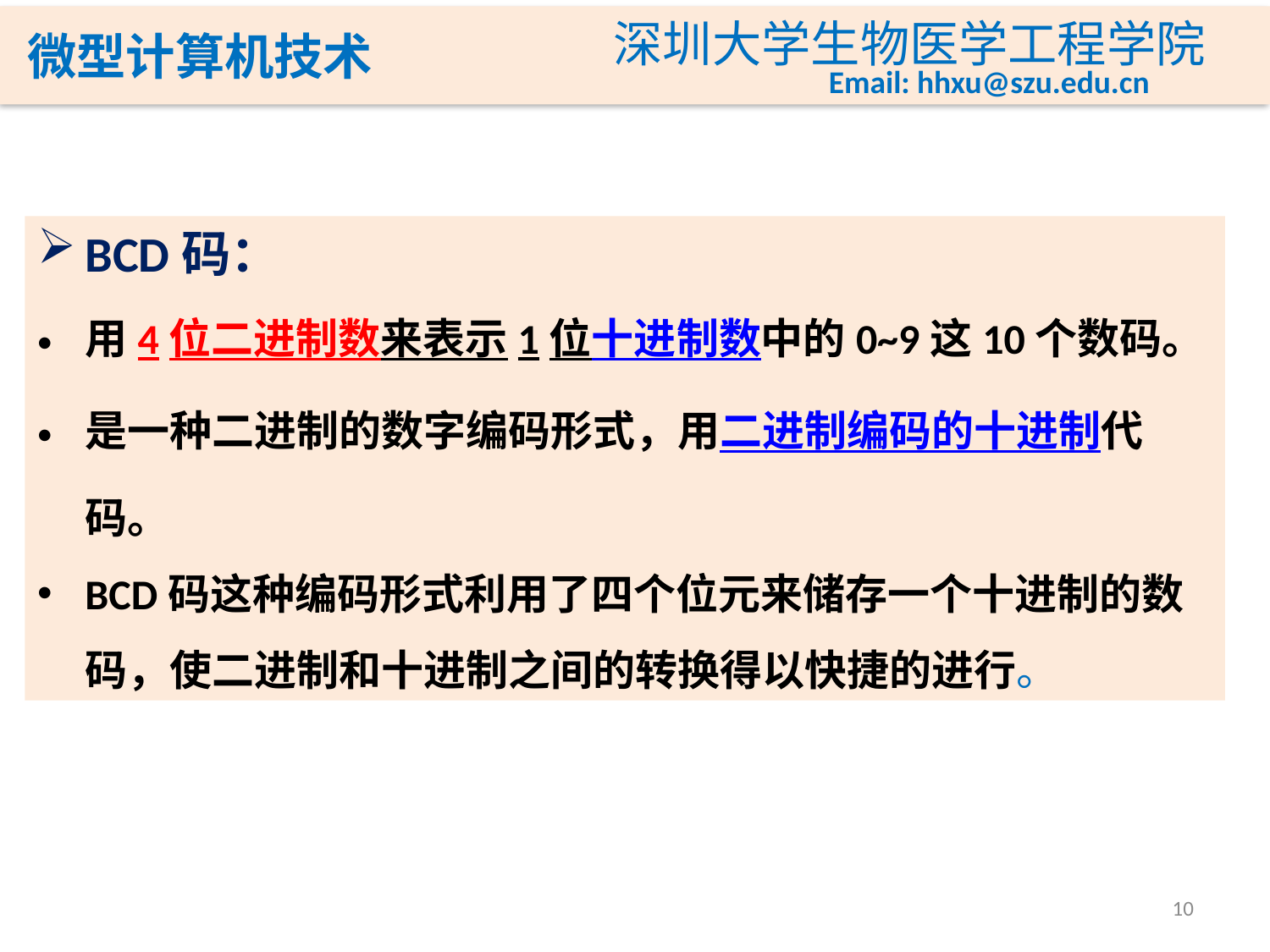

BCD码：
用4位二进制数来表示1位十进制数中的0~9这10个数码。
是一种二进制的数字编码形式，用二进制编码的十进制代码。
BCD码这种编码形式利用了四个位元来储存一个十进制的数码，使二进制和十进制之间的转换得以快捷的进行。
10